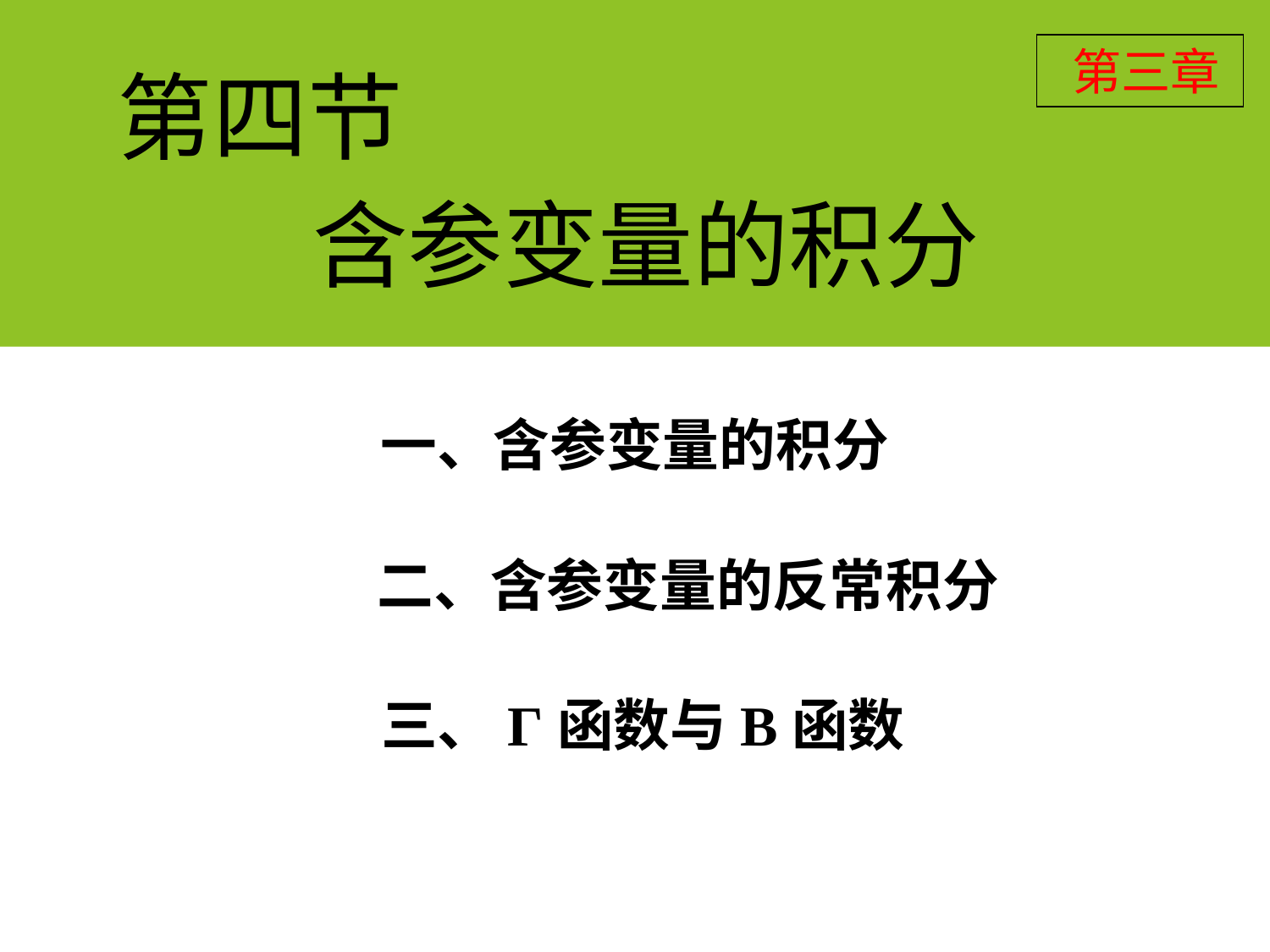

第三章
第四节
含参变量的积分

一、含参变量的积分
二、含参变量的反常积分
三、Γ函数与Β函数